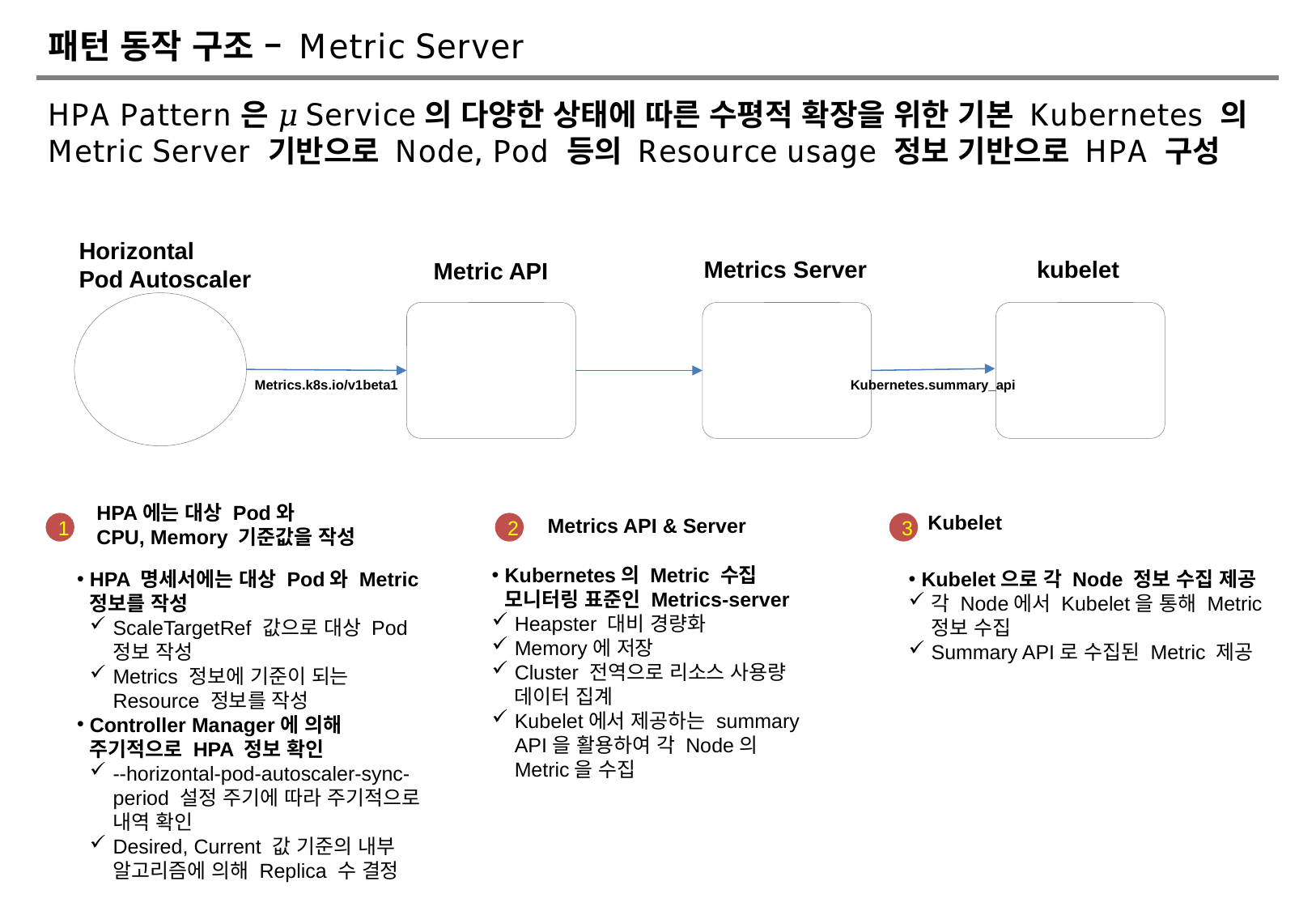

# 패턴 동작 구조 – Metric Server
HPA Pattern은 𝜇Service의 다양한 상태에 따른 수평적 확장을 위한 기본 Kubernetes 의 Metric Server 기반으로 Node, Pod 등의 Resource usage 정보 기반으로 HPA 구성
Horizontal
Pod Autoscaler
Metrics Server
kubelet
Metric API

Metrics.k8s.io/v1beta1
Kubernetes.summary_api
HPA에는 대상 Pod와
CPU, Memory 기준값을 작성
Kubelet
Metrics API & Server
1
2
3
Kubernetes의 Metric 수집 모니터링 표준인 Metrics-server
Heapster 대비 경량화
Memory에 저장
Cluster 전역으로 리소스 사용량 데이터 집계
Kubelet에서 제공하는 summary API을 활용하여 각 Node의 Metric을 수집

HPA 명세서에는 대상 Pod와 Metric 정보를 작성
ScaleTargetRef 값으로 대상 Pod 정보 작성
Metrics 정보에 기준이 되는 Resource 정보를 작성
Controller Manager에 의해 주기적으로 HPA 정보 확인
--horizontal-pod-autoscaler-sync-period 설정 주기에 따라 주기적으로 내역 확인
Desired, Current 값 기준의 내부 알고리즘에 의해 Replica 수 결정
Kubelet으로 각 Node 정보 수집 제공
각 Node에서 Kubelet을 통해 Metric 정보 수집
Summary API로 수집된 Metric 제공